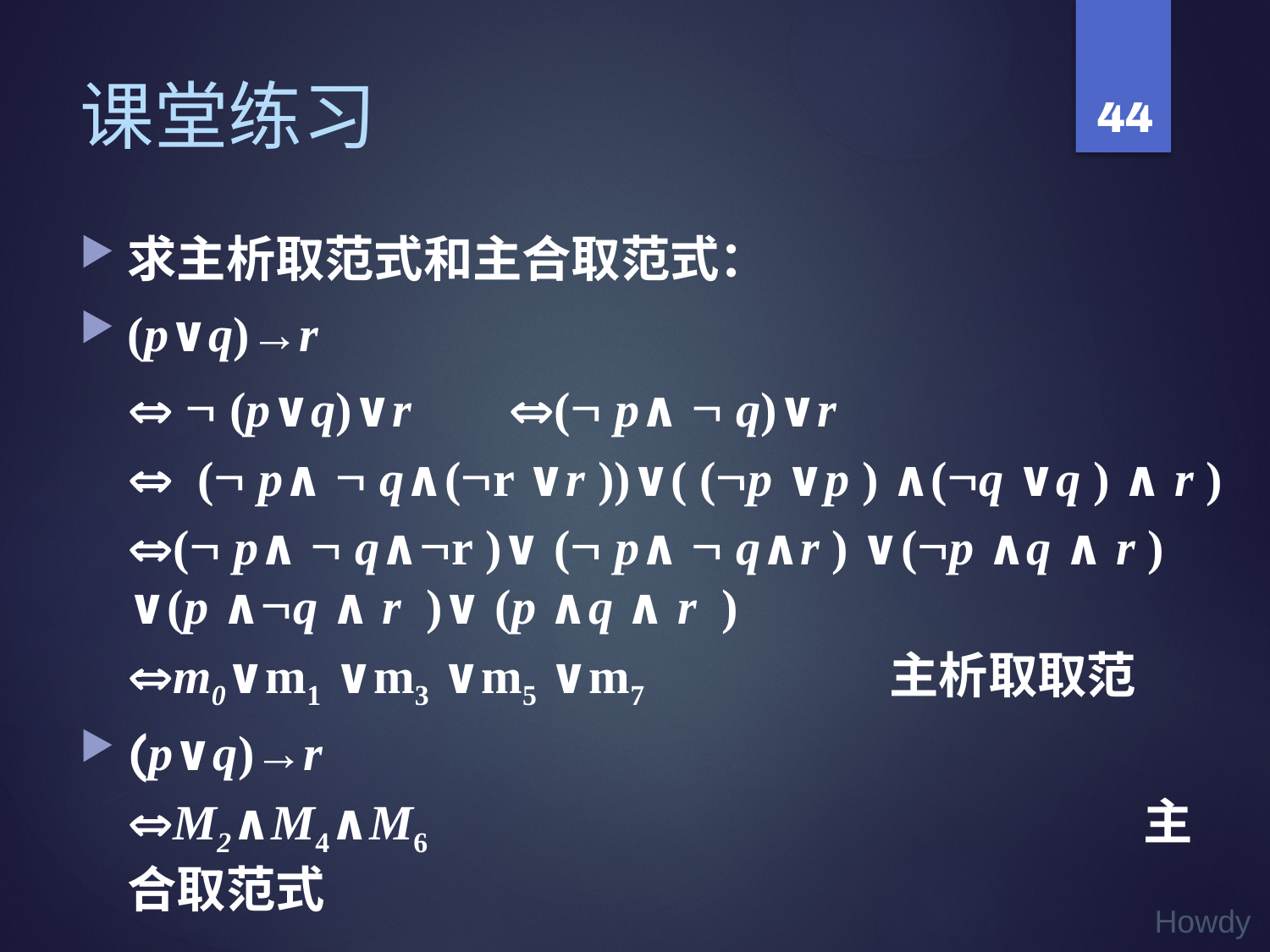

44
# 课堂练习
求主析取范式和主合取范式：
(p∨q)→r
	⇔ ¬ (p∨q)∨r 	⇔(¬ p∧ ¬ q)∨r
	⇔  (¬ p∧ ¬ q∧(¬r ∨r ))∨( (¬p ∨p ) ∧(¬q ∨q ) ∧ r )
	⇔(¬ p∧ ¬ q∧¬r )∨ (¬ p∧ ¬ q∧r ) ∨(¬p ∧q ∧ r ) ∨(p ∧¬q ∧ r  )∨ (p ∧q ∧ r  )
	⇔m0∨m1 ∨m3 ∨m5 ∨m7		主析取取范
(p∨q)→r
	⇔M2∧M4∧M6						主合取范式